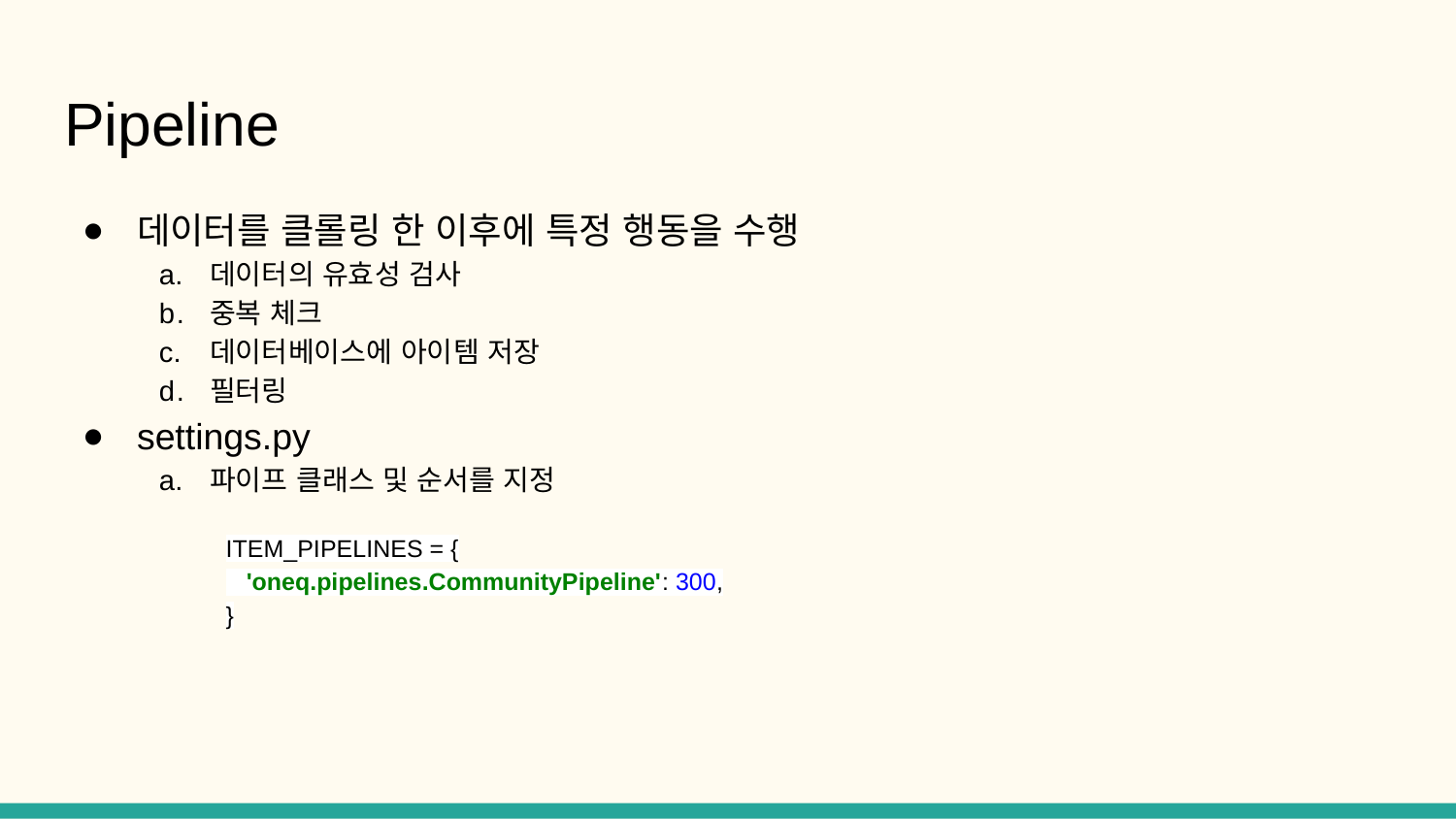

# Pipeline
데이터를 클롤링 한 이후에 특정 행동을 수행
데이터의 유효성 검사
중복 체크
데이터베이스에 아이템 저장
필터링
settings.py
파이프 클래스 및 순서를 지정
ITEM_PIPELINES = {
   'oneq.pipelines.CommunityPipeline': 300,
}